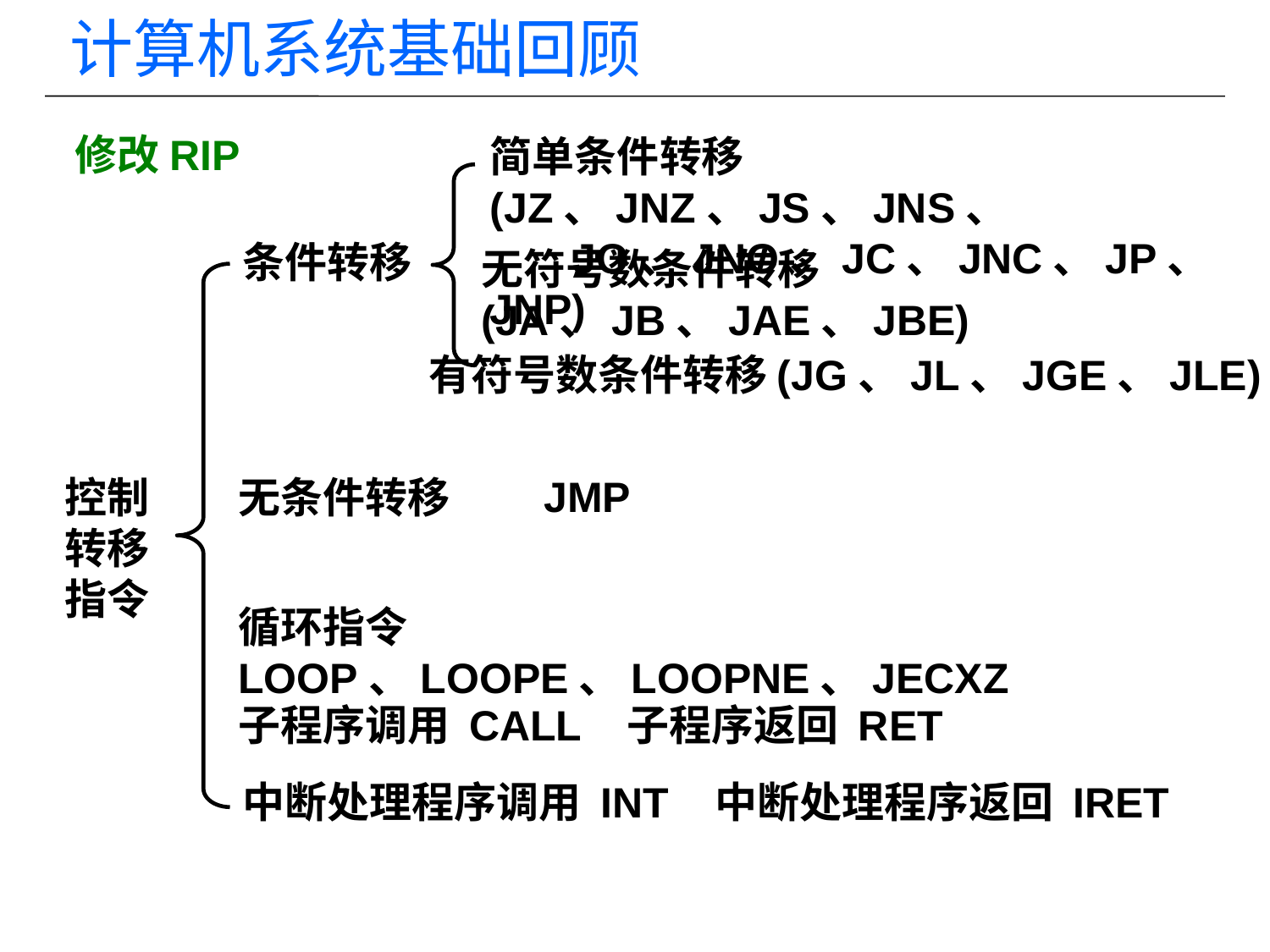

计算机系统基础回顾
修改RIP
简单条件转移(JZ、JNZ、JS、JNS、
       JO、JNO、JC、JNC、JP、JNP)

条件转移
无符号数条件转移(JA、JB、JAE、JBE)

有符号数条件转移(JG、JL、JGE、JLE)
JMP
控制转移指令
无条件转移
循环指令  LOOP、LOOPE、LOOPNE、JECXZ
子程序调用 CALL   子程序返回 RET
中断处理程序调用 INT   中断处理程序返回 IRET